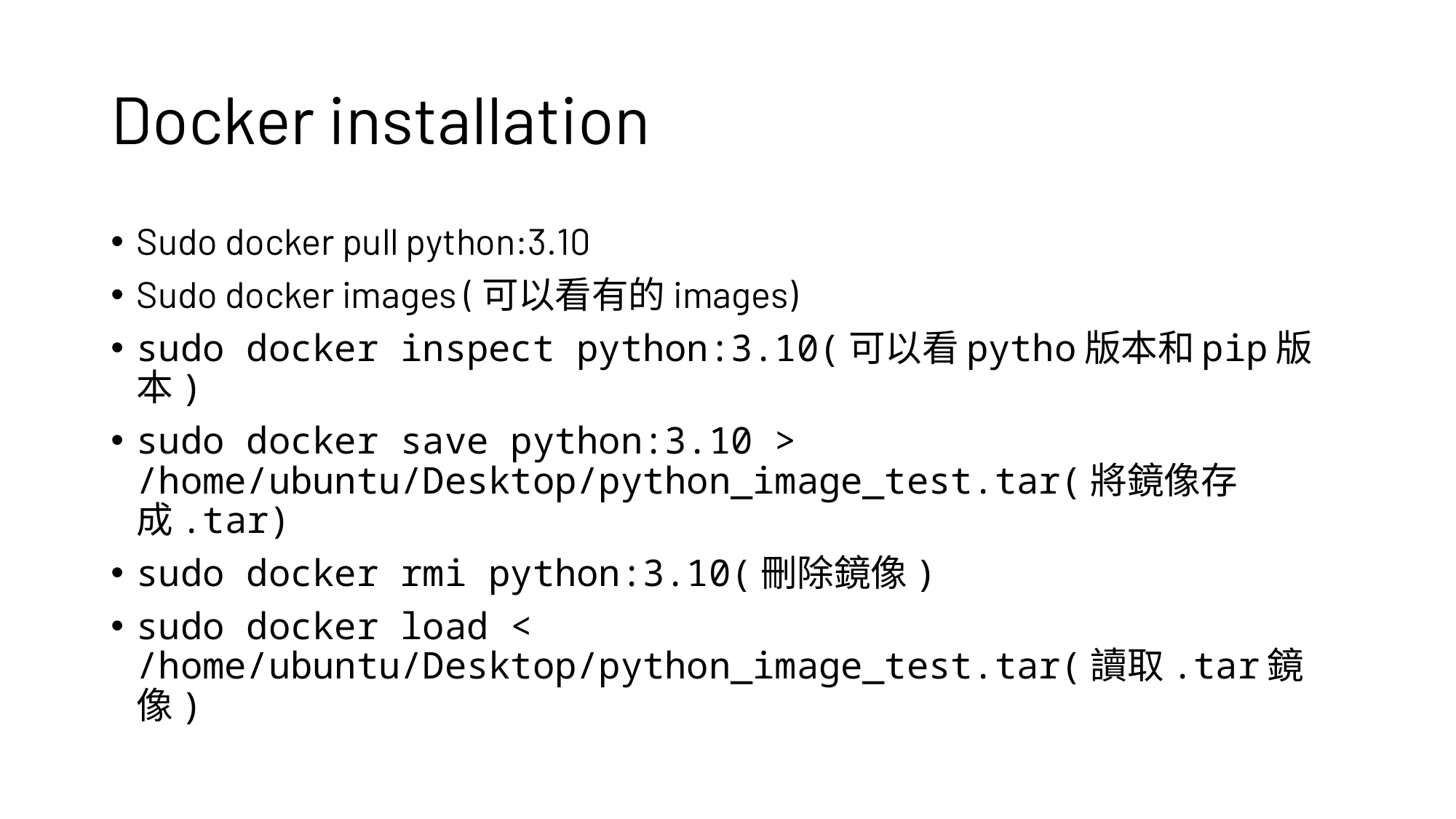

# Docker installation
Sudo docker pull python:3.10
Sudo docker images (可以看有的images)
sudo docker inspect python:3.10(可以看pytho版本和pip版本)
sudo docker save python:3.10 > /home/ubuntu/Desktop/python_image_test.tar(將鏡像存成.tar)
sudo docker rmi python:3.10(刪除鏡像)
sudo docker load < /home/ubuntu/Desktop/python_image_test.tar(讀取.tar鏡像)